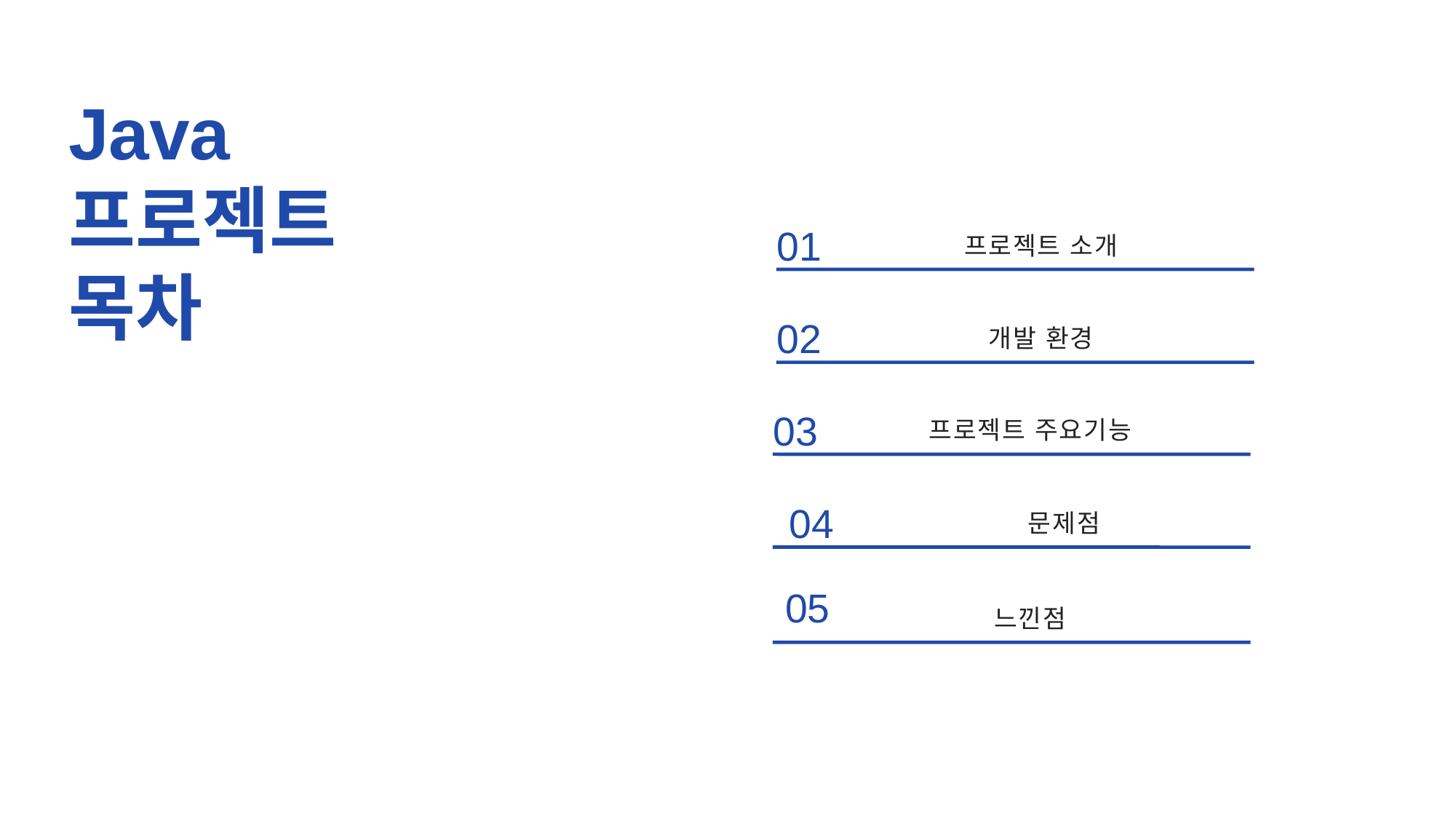

Java 프로젝트
목차
01
 프로젝트 소개

02
 개발 환경

03
프로젝트 주요기능

04
문제점

05
느낀점